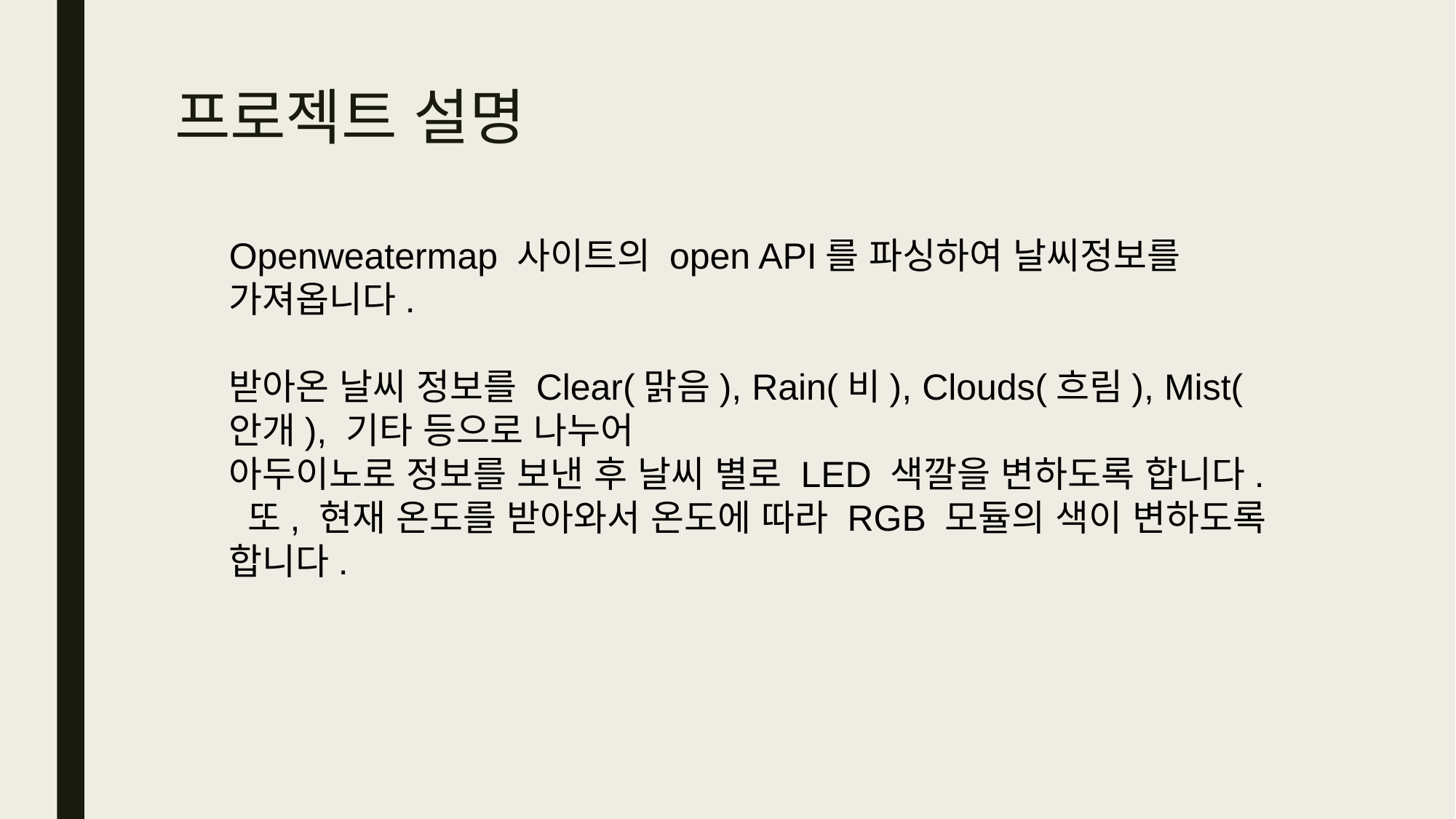

# 프로젝트 설명
Openweatermap 사이트의 open API를 파싱하여 날씨정보를 가져옵니다.

받아온 날씨 정보를 Clear(맑음), Rain(비), Clouds(흐림), Mist(안개), 기타 등으로 나누어
아두이노로 정보를 보낸 후 날씨 별로 LED 색깔을 변하도록 합니다.
 또, 현재 온도를 받아와서 온도에 따라 RGB 모듈의 색이 변하도록 합니다.